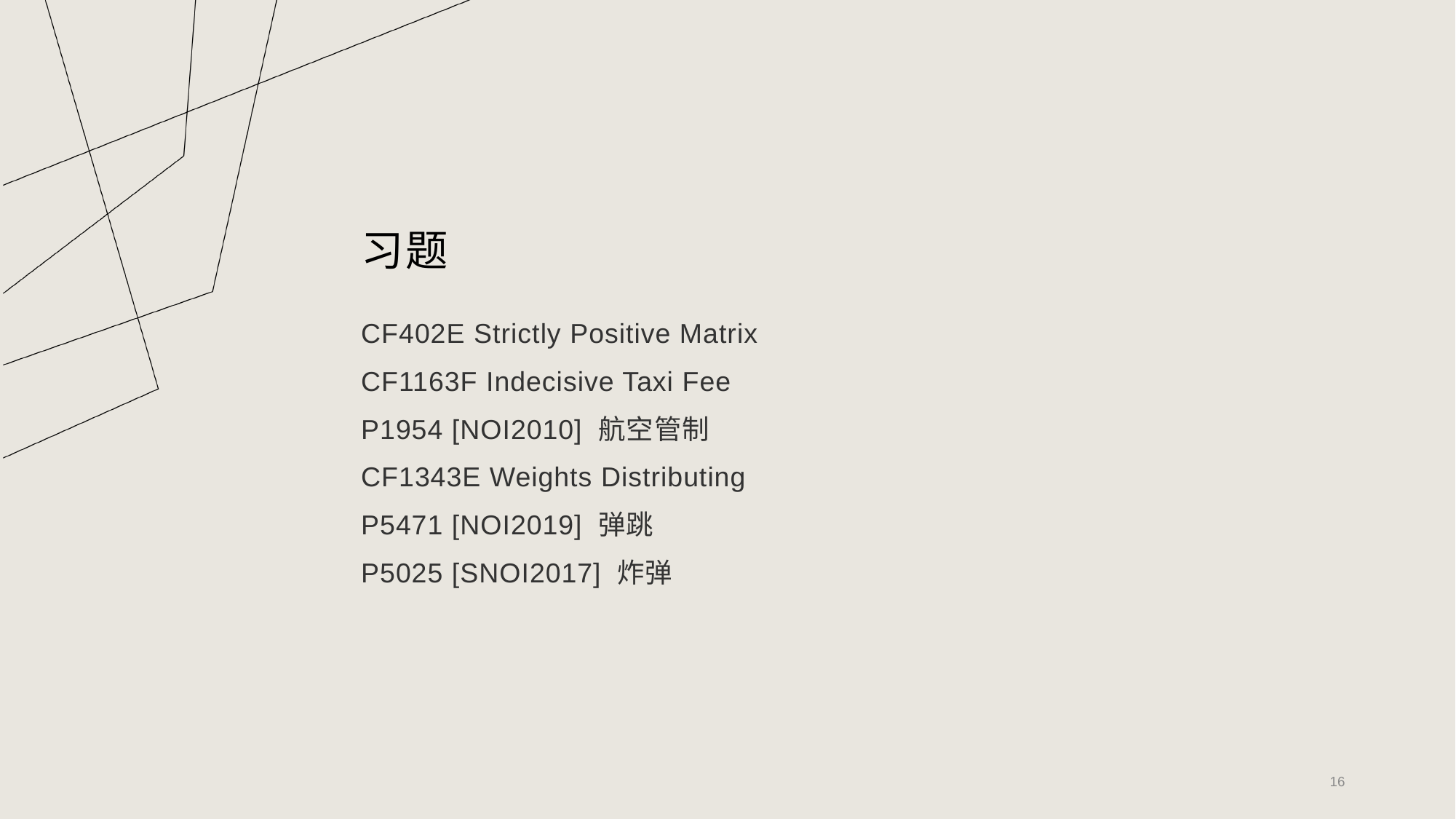

# 习题
CF402E Strictly Positive Matrix
CF1163F Indecisive Taxi Fee
P1954 [NOI2010] 航空管制
CF1343E Weights Distributing
P5471 [NOI2019] 弹跳
P5025 [SNOI2017] 炸弹

16